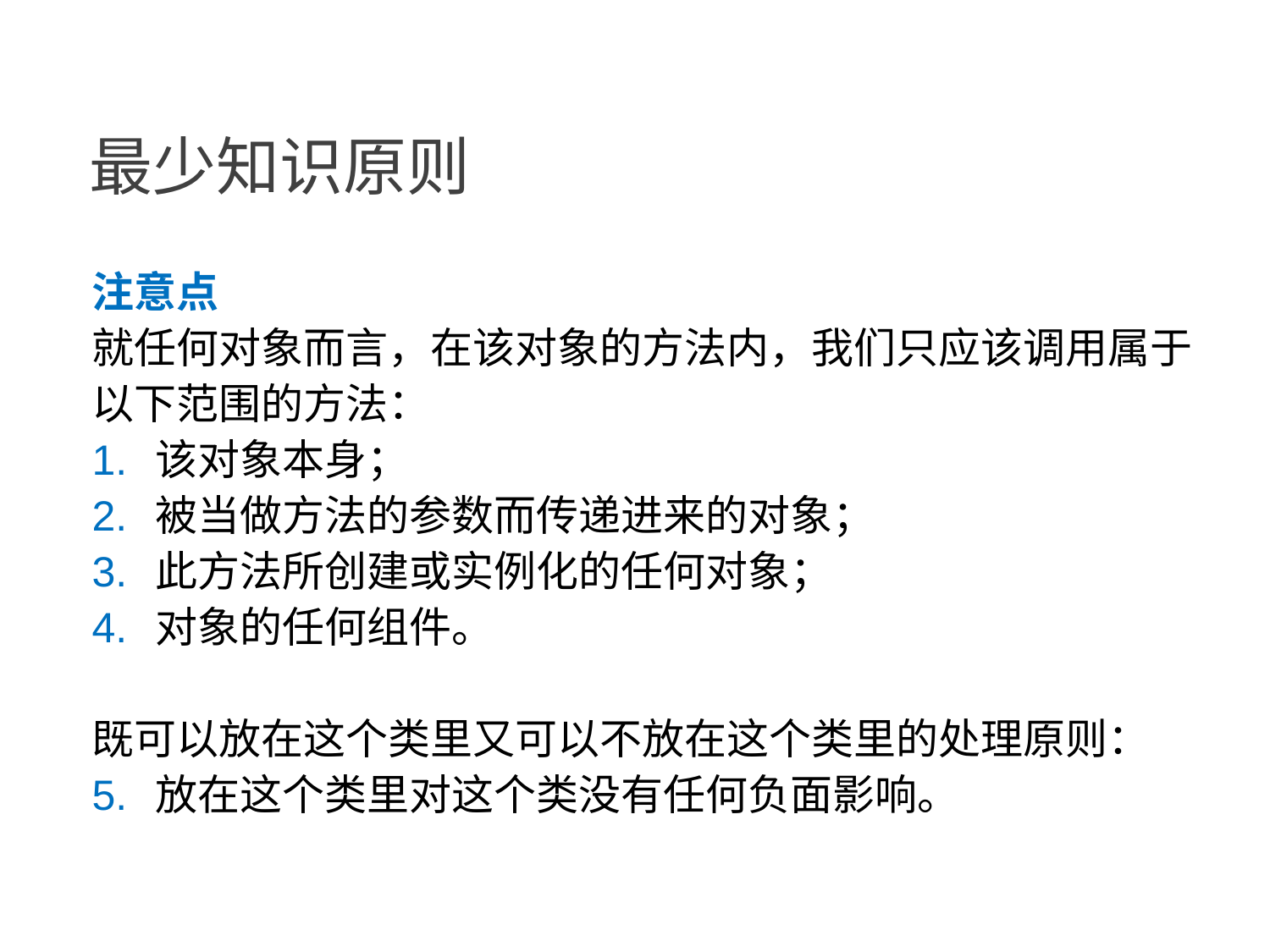

最少知识原则
注意点
就任何对象而言，在该对象的方法内，我们只应该调用属于以下范围的方法：
该对象本身；
被当做方法的参数而传递进来的对象；
此方法所创建或实例化的任何对象；
对象的任何组件。

既可以放在这个类里又可以不放在这个类里的处理原则：
放在这个类里对这个类没有任何负面影响。